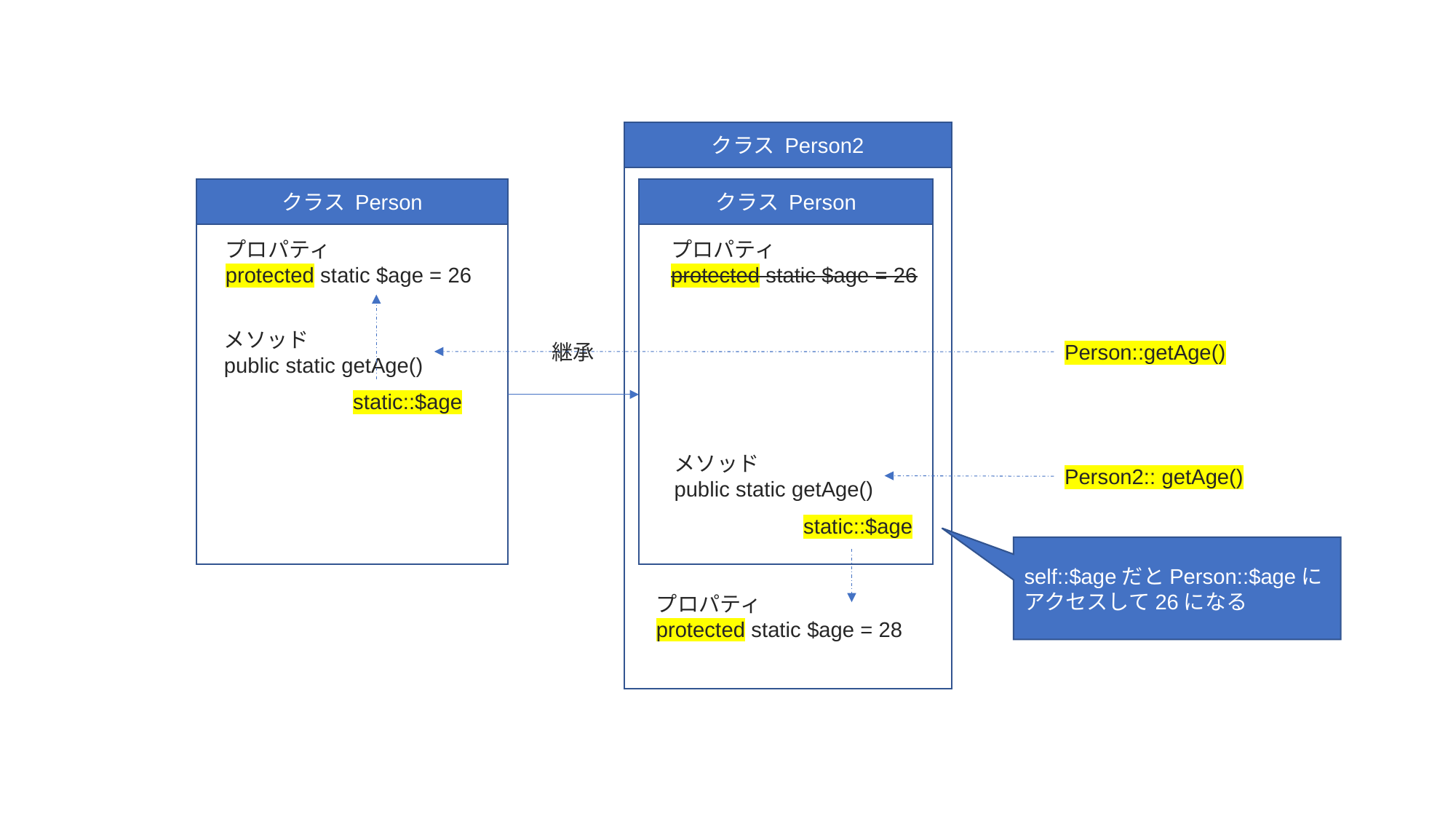

クラス Person2

クラス Person
クラス Person

プロパティ
protected static $age = 26
プロパティ
protected static $age = 26
メソッド
public static getAge()
継承
Person::getAge()
static::$age
メソッド
public static getAge()
Person2:: getAge()
static::$age
self::$ageだとPerson::$ageにアクセスして26になる
プロパティ
protected static $age = 28